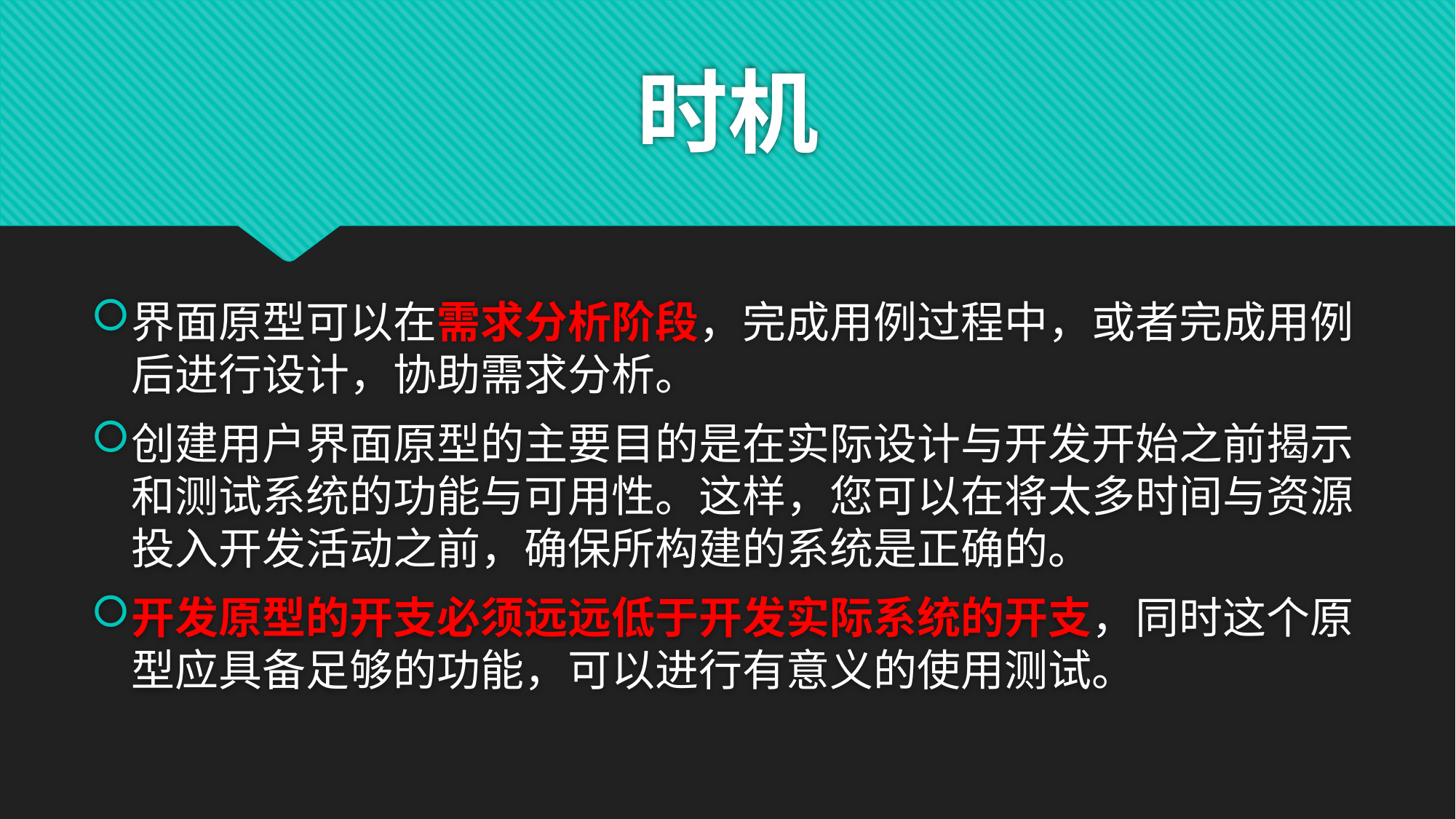

# 时机
界面原型可以在需求分析阶段，完成用例过程中，或者完成用例后进行设计，协助需求分析。
创建用户界面原型的主要目的是在实际设计与开发开始之前揭示和测试系统的功能与可用性。这样，您可以在将太多时间与资源投入开发活动之前，确保所构建的系统是正确的。
开发原型的开支必须远远低于开发实际系统的开支，同时这个原型应具备足够的功能，可以进行有意义的使用测试。